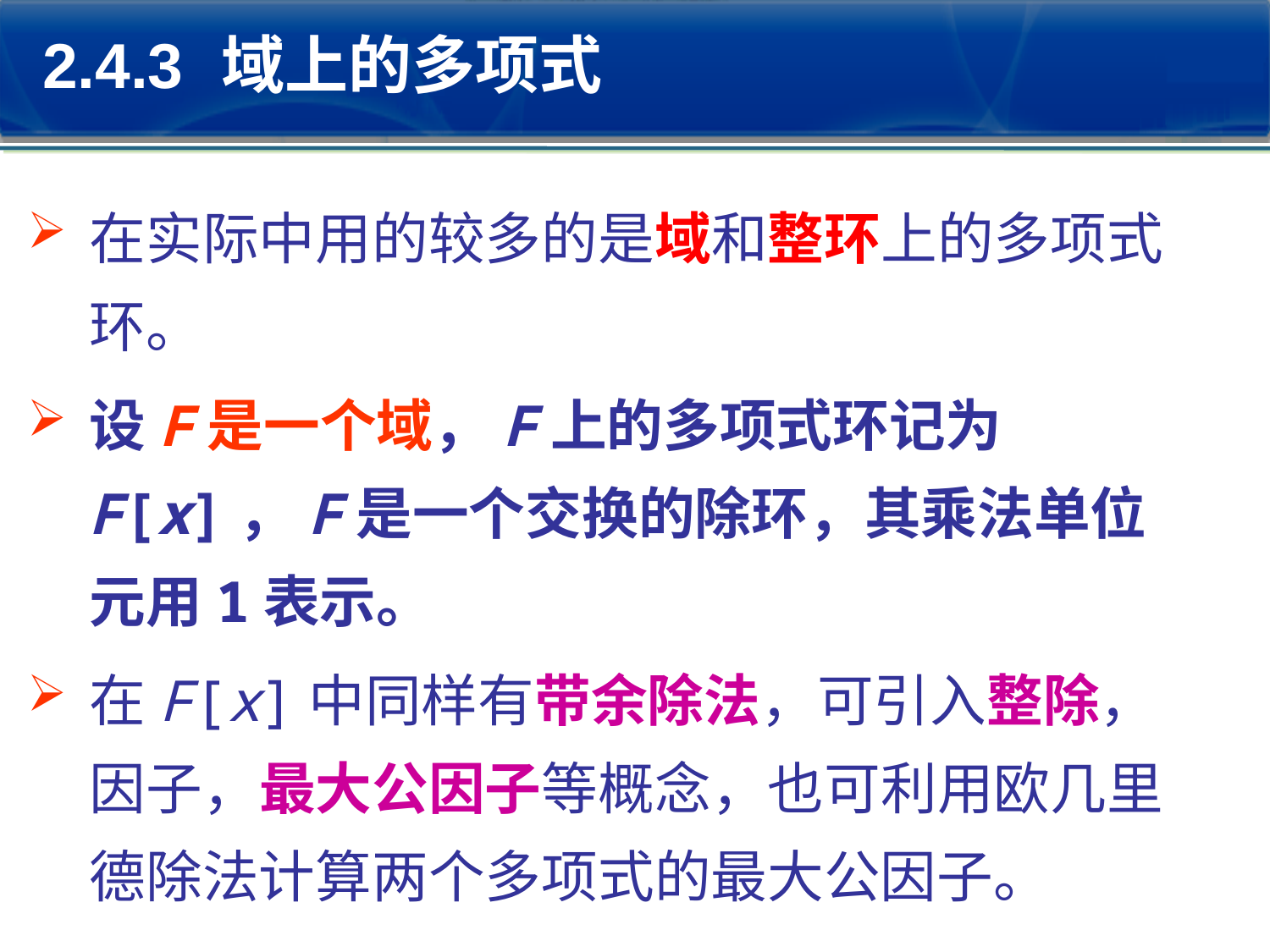

2.4.3 域上的多项式
在实际中用的较多的是域和整环上的多项式环。
设F是一个域，F上的多项式环记为F[x]，F是一个交换的除环，其乘法单位元用1表示。
在F[x]中同样有带余除法，可引入整除，因子，最大公因子等概念，也可利用欧几里德除法计算两个多项式的最大公因子。